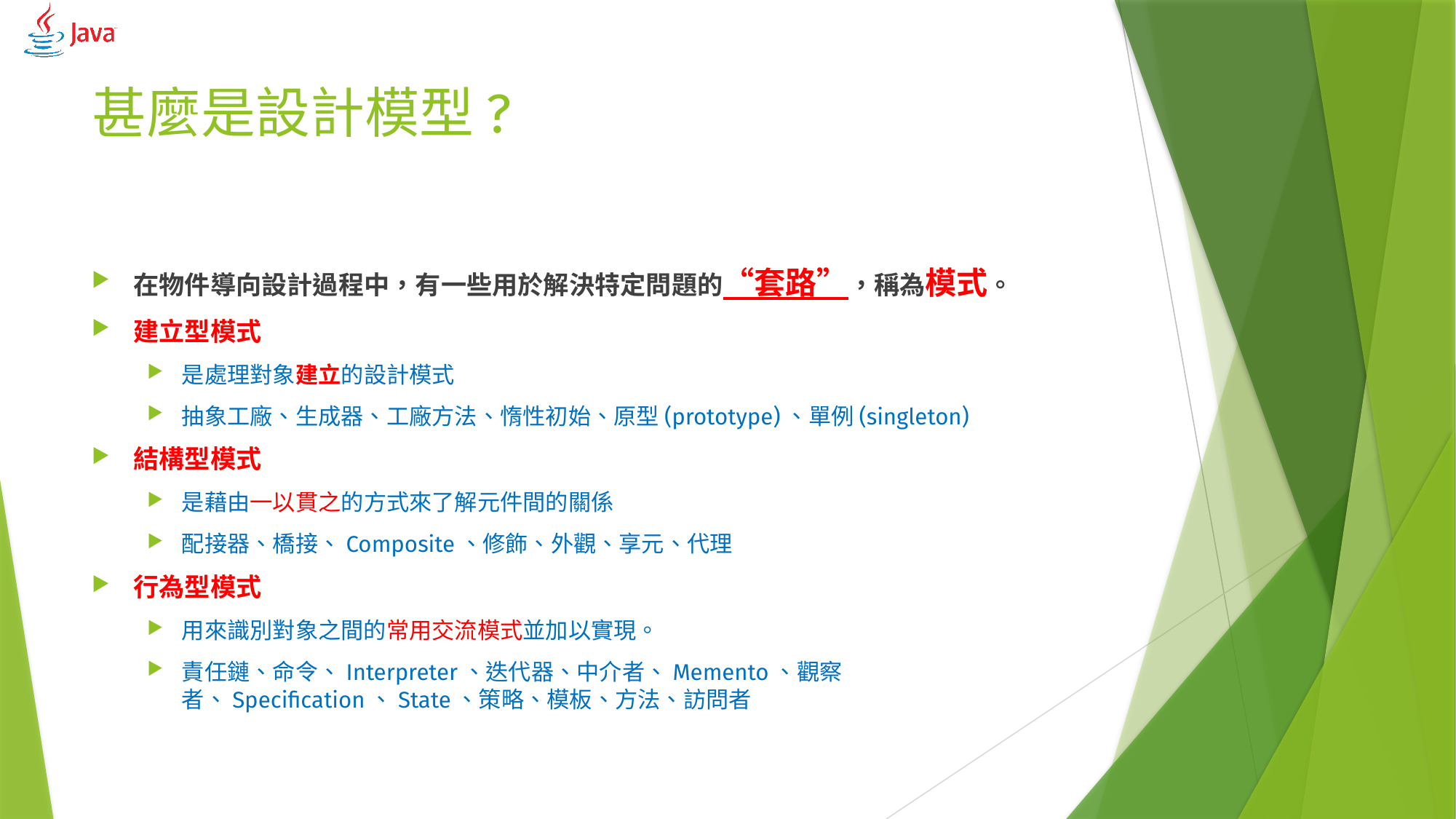

# 甚麼是設計模型?
在物件導向設計過程中，有一些用於解決特定問題的“套路”，稱為模式。
建立型模式
是處理對象建立的設計模式
抽象工廠、生成器、工廠方法、惰性初始、原型(prototype)、單例(singleton)
結構型模式
是藉由一以貫之的方式來了解元件間的關係
配接器、橋接、Composite、修飾、外觀、享元、代理
行為型模式
用來識別對象之間的常用交流模式並加以實現。
責任鏈、命令、Interpreter、迭代器、中介者、Memento、觀察者、Specification、State、策略、模板、方法、訪問者